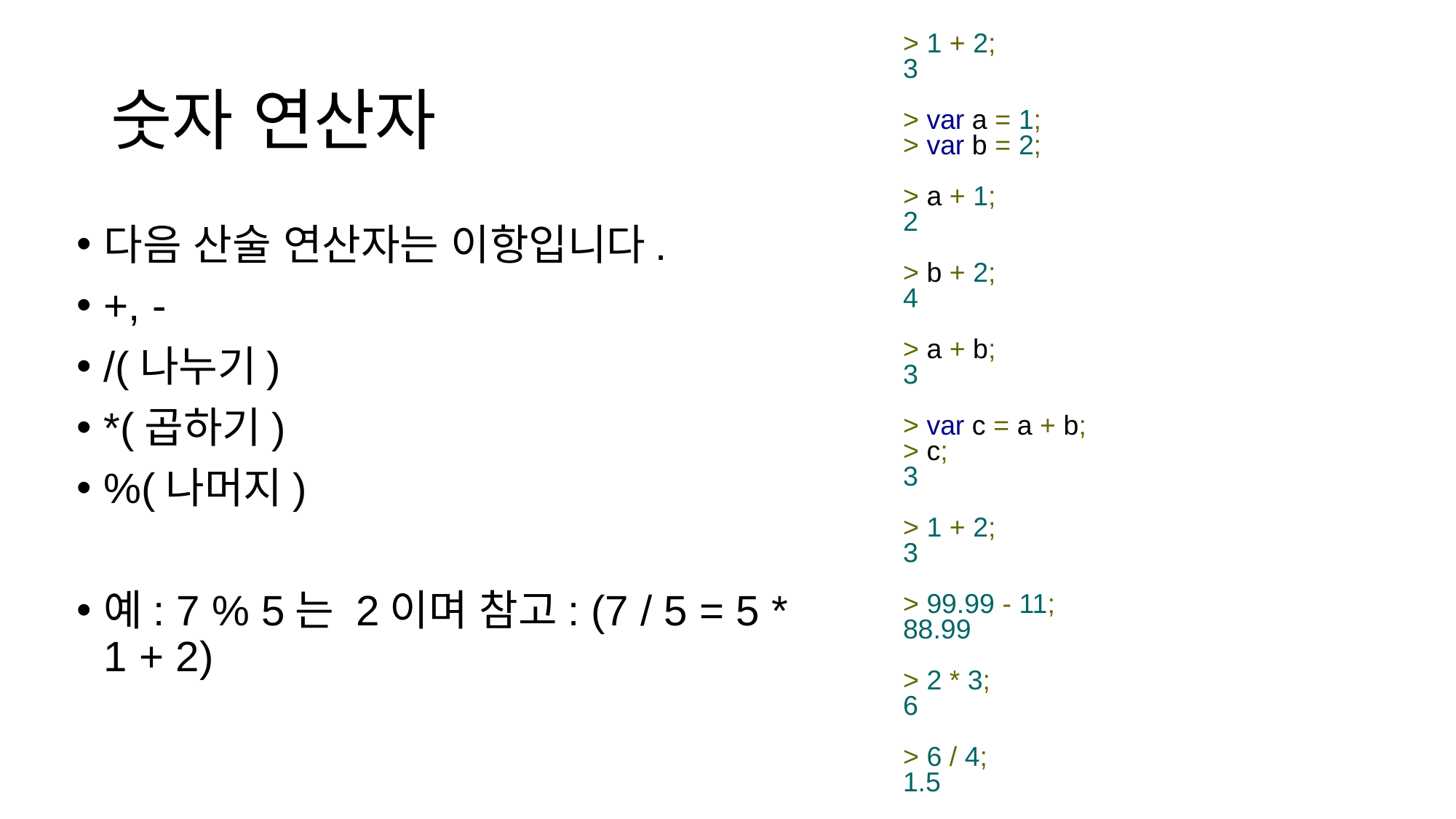

> 1 + 2;
3

> var a = 1;
> var b = 2;

> a + 1;
2

> b + 2;
4

> a + b;
3

> var c = a + b;
> c;
3

> 1 + 2;
3

> 99.99 - 11;
88.99

> 2 * 3;
6

> 6 / 4;
1.5
# 숫자 연산자
다음 산술 연산자는 이항입니다.
+, -
/(나누기)
*(곱하기)
%(나머지)

예: 7 % 5는 2이며 참고: (7 / 5 = 5 * 1 + 2)